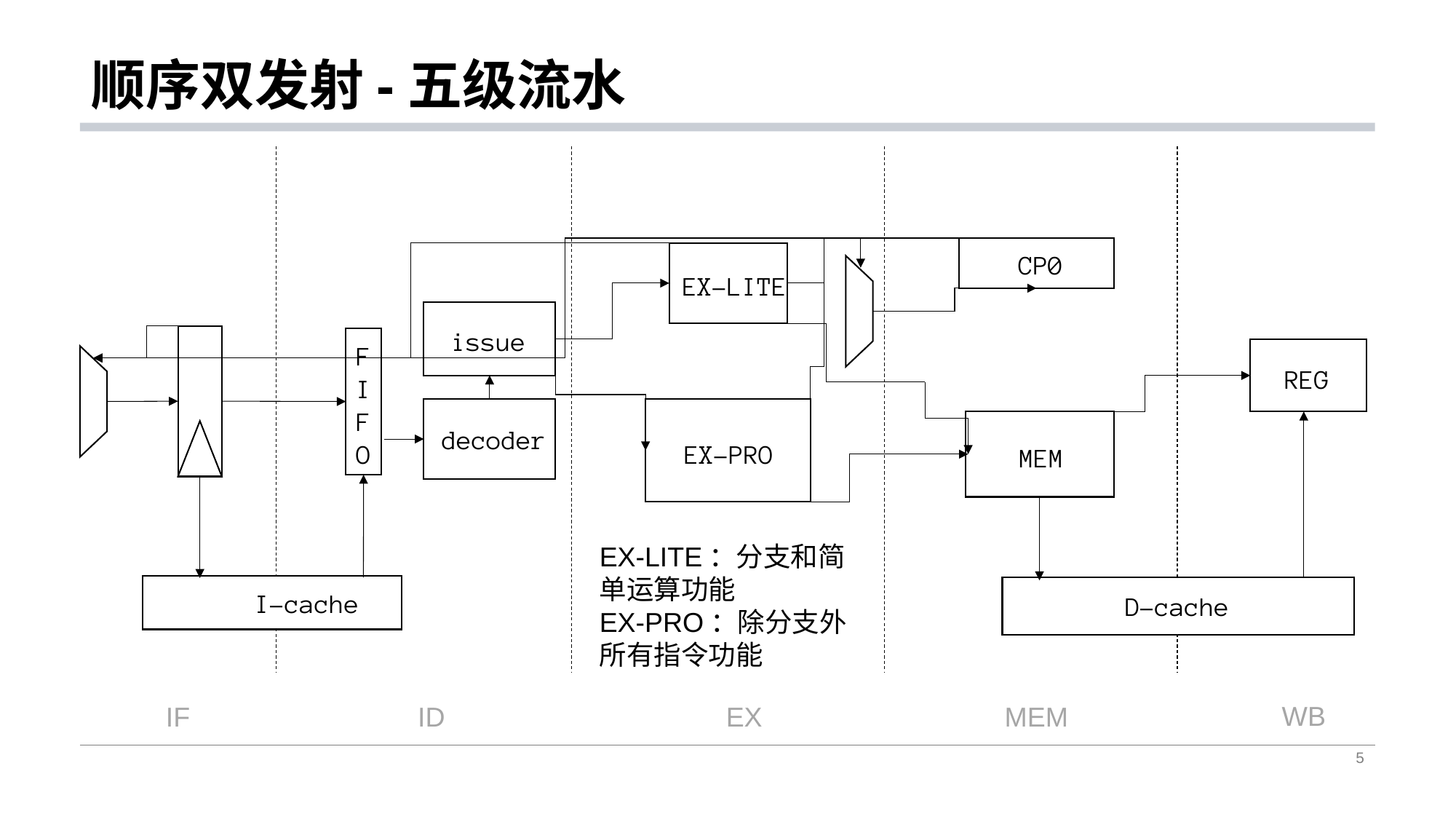

# 顺序双发射-五级流水

CP0

EX-LITE

issue

FIFO

REG

decoder
EX-PRO
MEM

I-cache
D-cache
EX-LITE：分支和简单运算功能
EX-PRO：除分支外所有指令功能
WB
ID
MEM
IF
EX
5